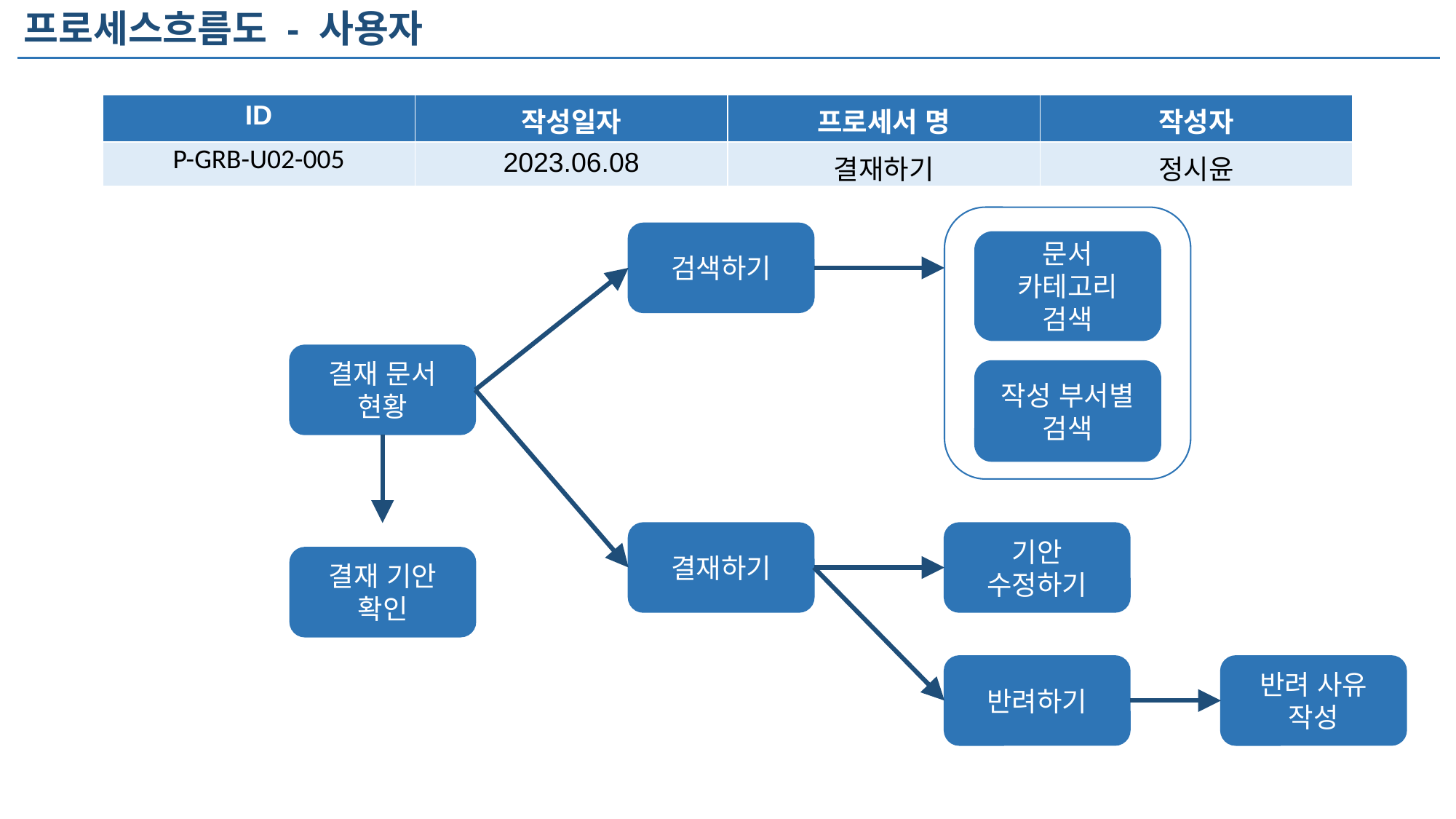

프로세스흐름도 - 사용자
| ID | 작성일자 | 프로세서 명 | 작성자 |
| --- | --- | --- | --- |
| P-GRB-U02-005 | 2023.06.08 | 결재하기 | 정시윤 |

검색하기
문서 카테고리 검색
결재 문서 현황
작성 부서별 검색
기안 수정하기
결재하기
결재 기안 확인
반려 사유 작성
반려하기